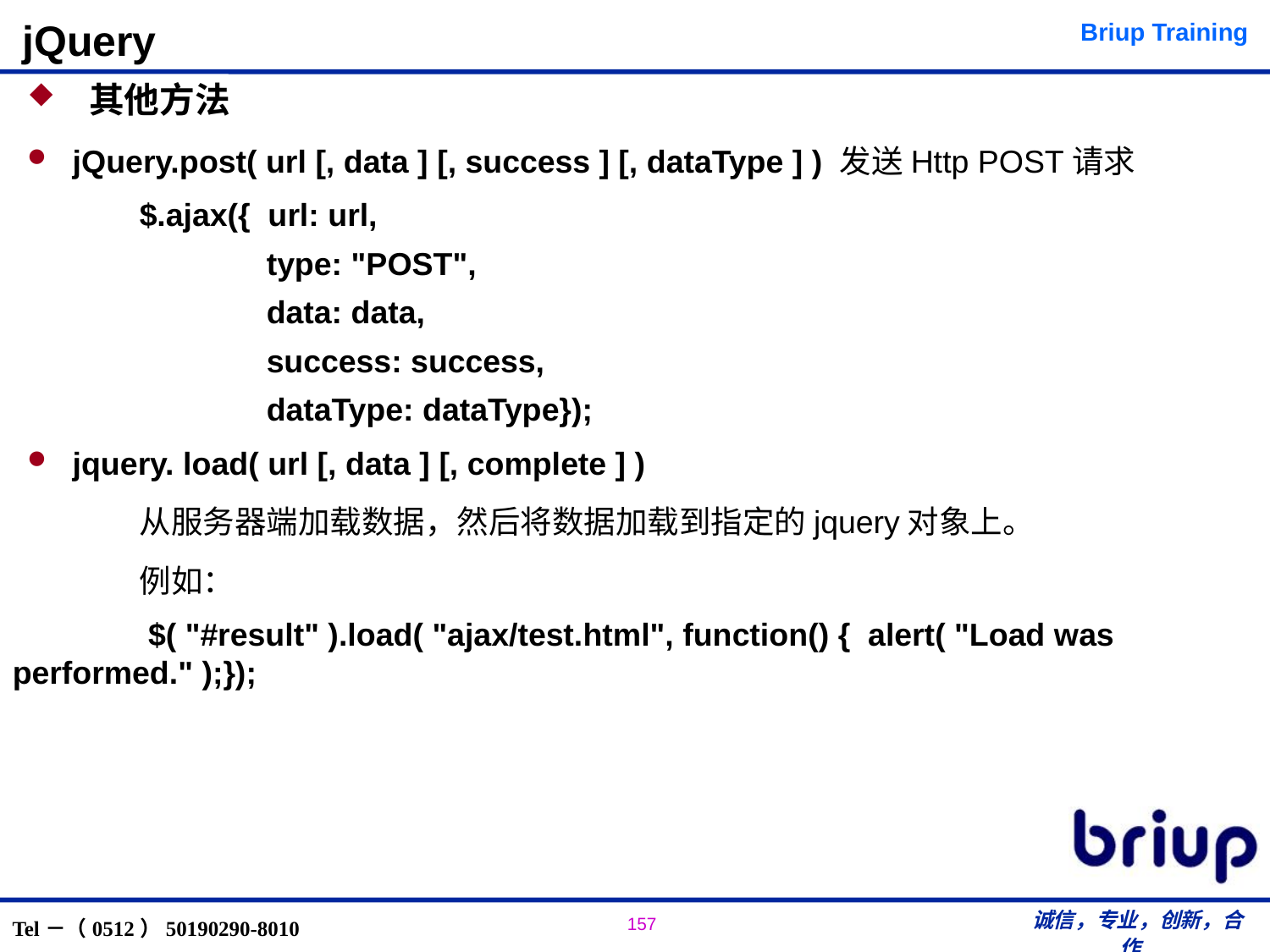

# jQuery
 其他方法
jQuery.post( url [, data ] [, success ] [, dataType ] ) 发送Http POST请求
	$.ajax({  url: url,
		type: "POST",
		data: data,
		success: success,
		dataType: dataType});
jquery. load( url [, data ] [, complete ] )
	从服务器端加载数据，然后将数据加载到指定的jquery对象上。
	例如：
	 $( "#result" ).load( "ajax/test.html", function() {  alert( "Load was performed." );});